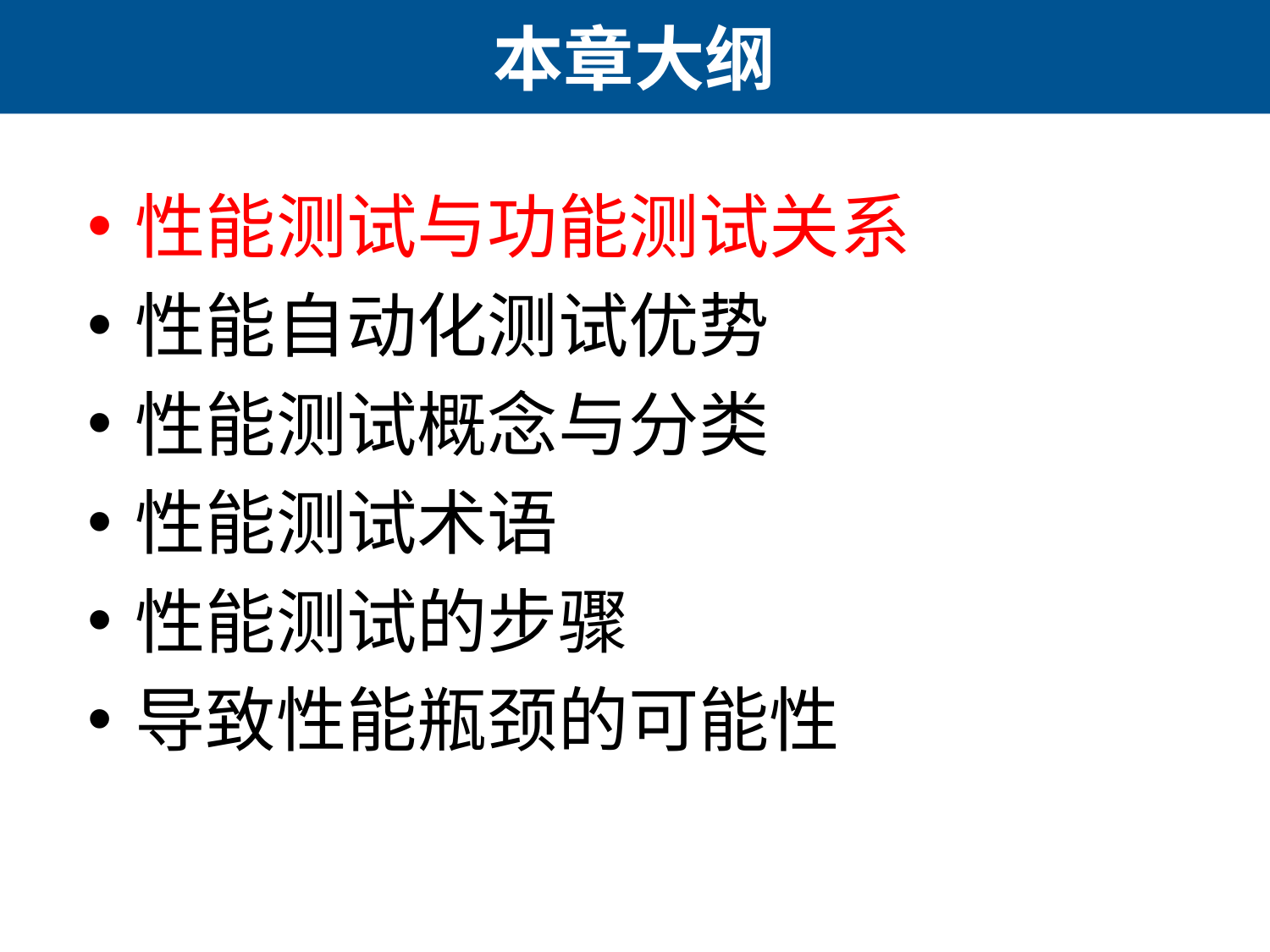

# 本章大纲
性能测试与功能测试关系
性能自动化测试优势
性能测试概念与分类
性能测试术语
性能测试的步骤
导致性能瓶颈的可能性